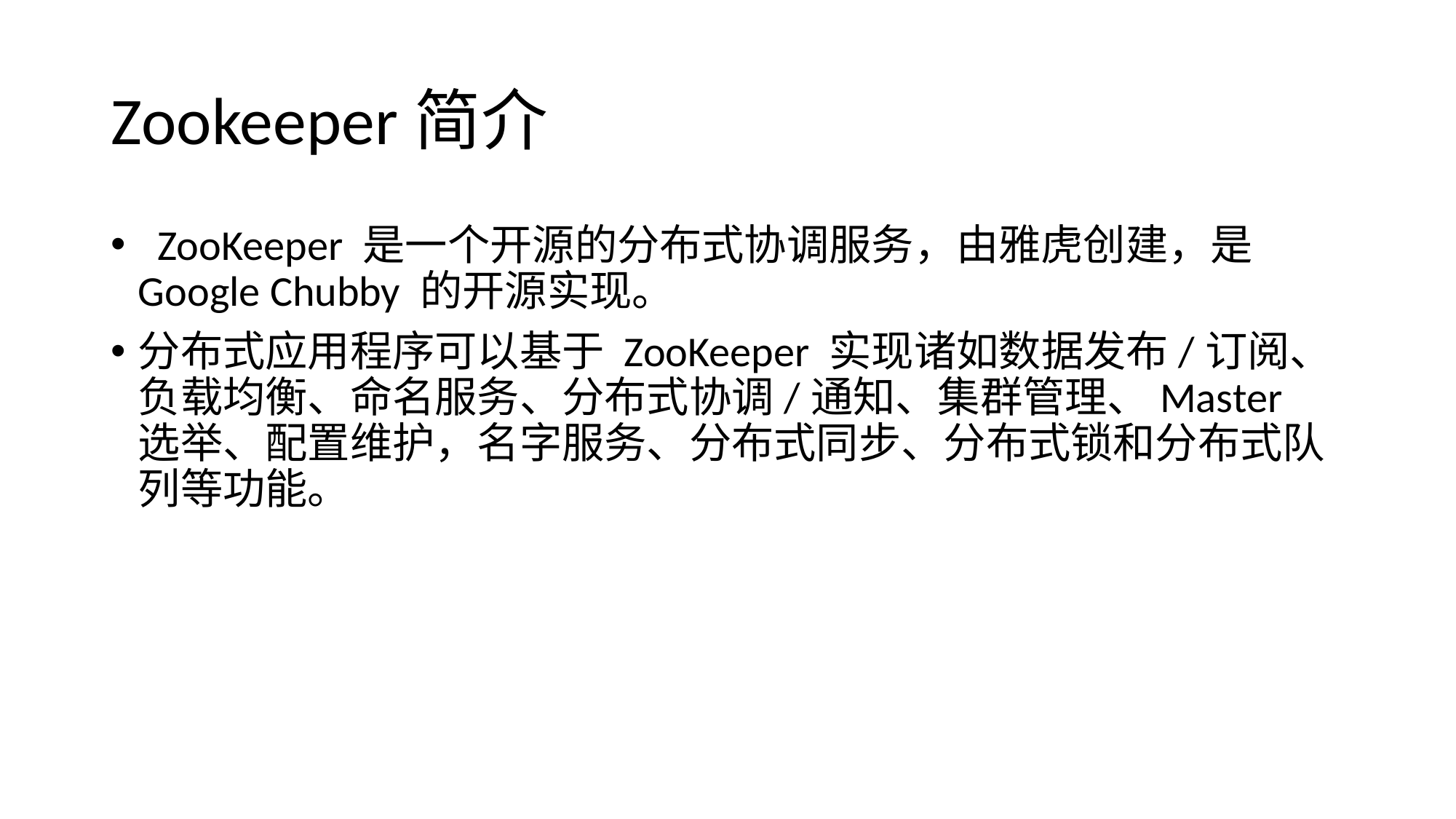

# Zookeeper简介
  ZooKeeper 是一个开源的分布式协调服务，由雅虎创建，是 Google Chubby 的开源实现。
分布式应用程序可以基于 ZooKeeper 实现诸如数据发布/订阅、负载均衡、命名服务、分布式协调/通知、集群管理、Master 选举、配置维护，名字服务、分布式同步、分布式锁和分布式队列等功能。